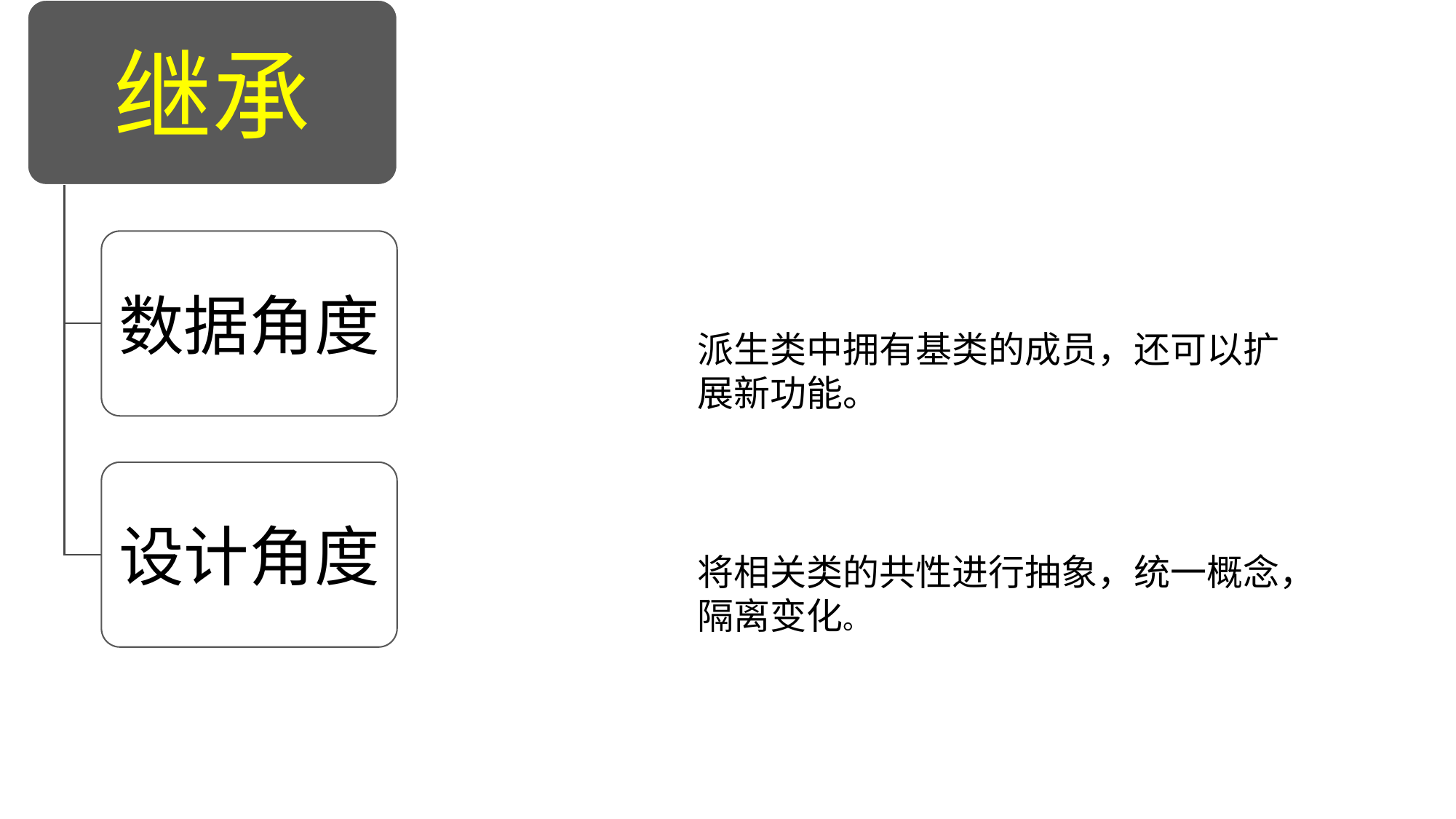

继承
数据角度
设计角度
派生类中拥有基类的成员，还可以扩展新功能。
将相关类的共性进行抽象，统一概念，隔离变化。